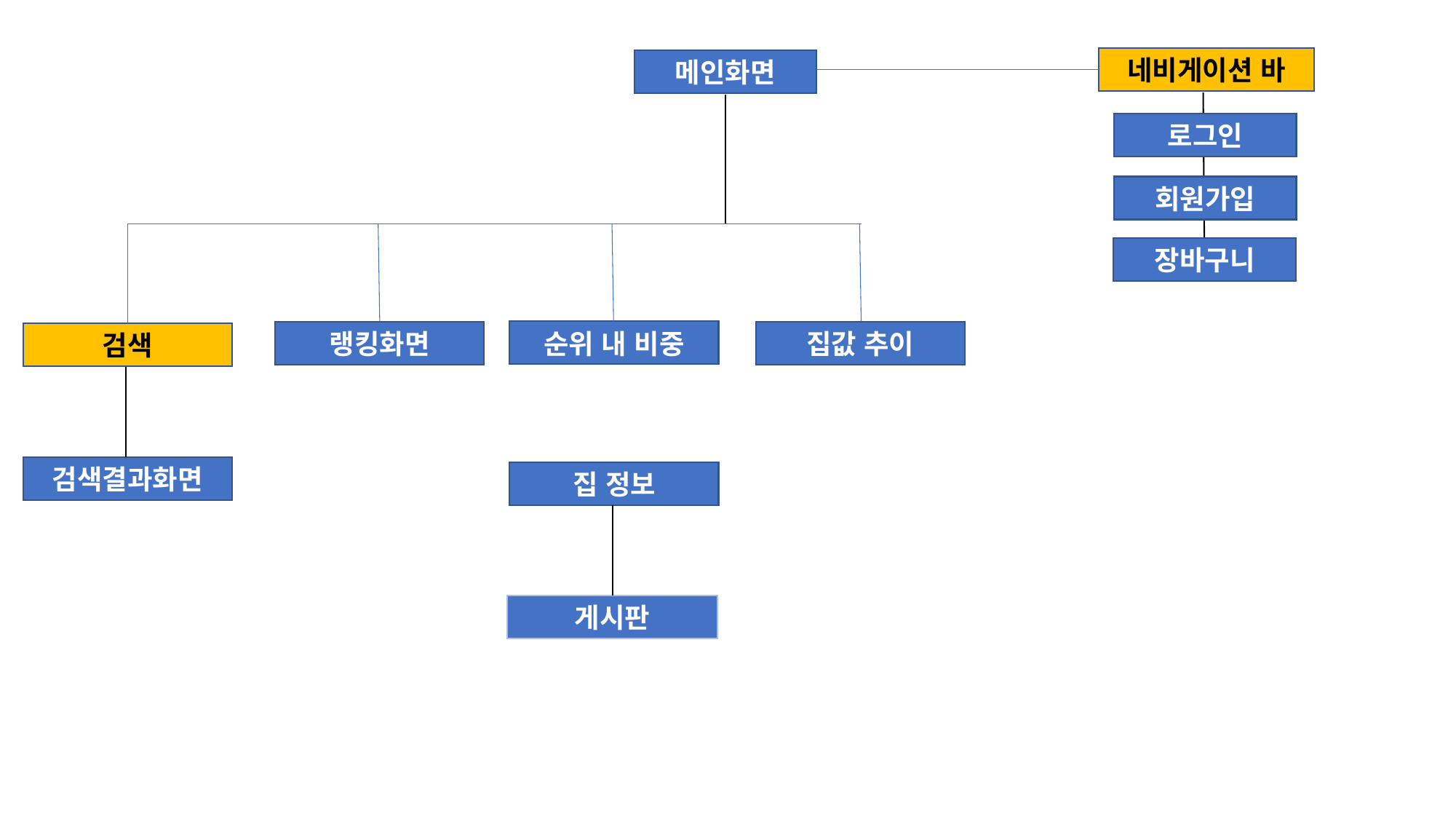

네비게이션 바
메인화면
로그인
회원가입
장바구니
순위 내 비중
집값 추이
랭킹화면
검색
검색결과화면
집 정보
게시판